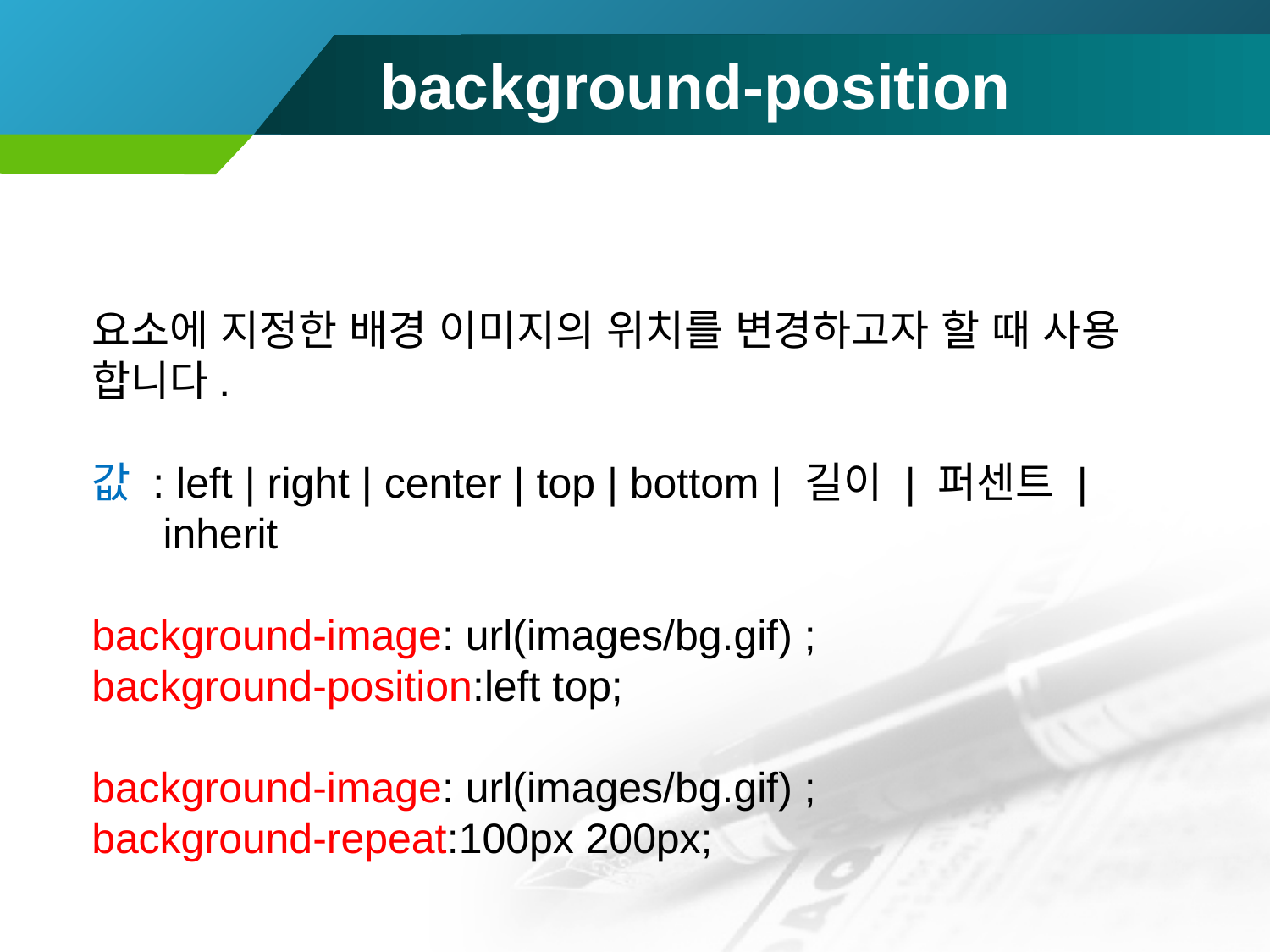

# background-position
요소에 지정한 배경 이미지의 위치를 변경하고자 할 때 사용 합니다.

값 : left | right | center | top | bottom | 길이 | 퍼센트 |
      inherit

background-image: url(images/bg.gif) ;
background-position:left top;

background-image: url(images/bg.gif) ;
background-repeat:100px 200px;